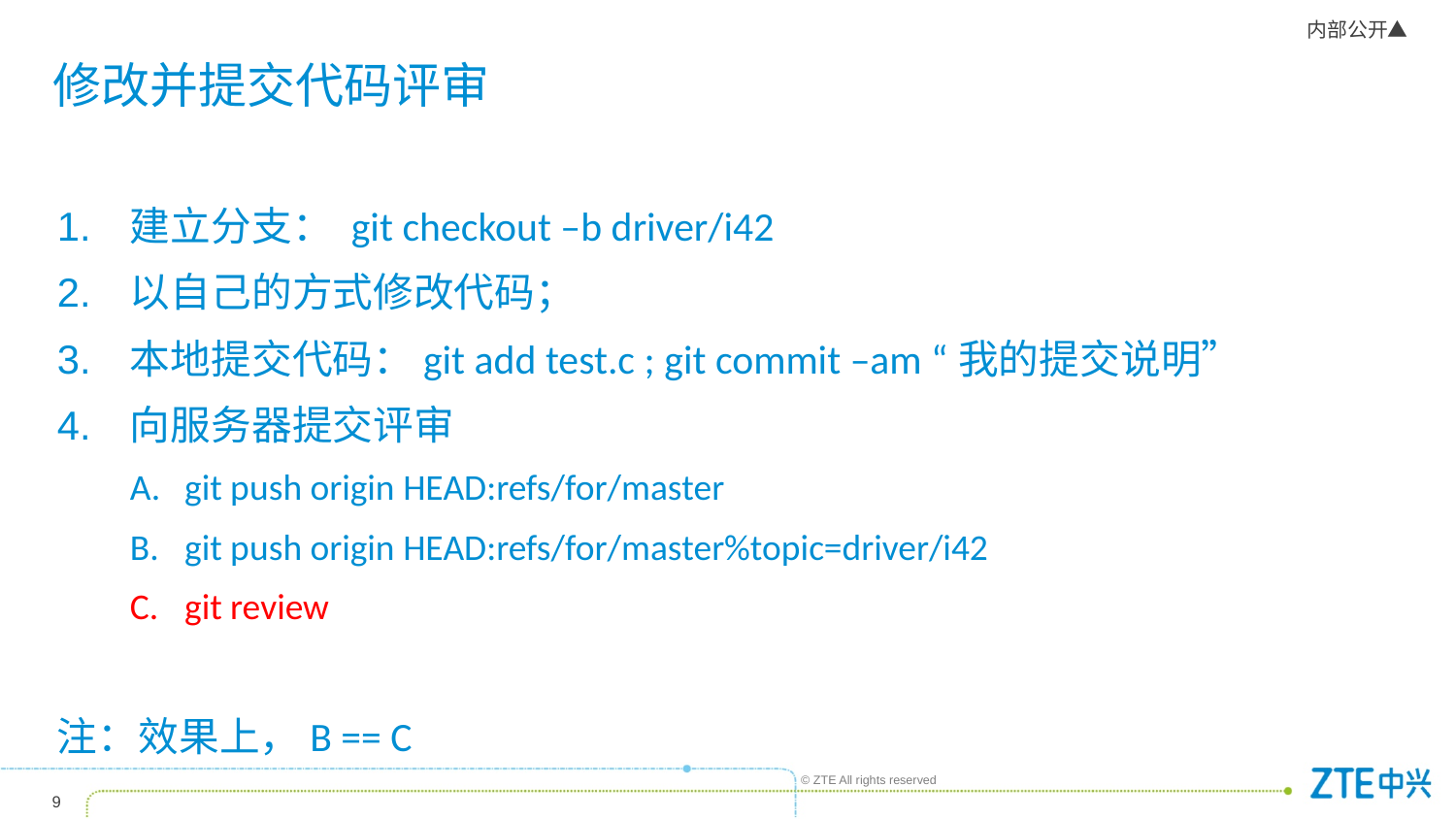

# 修改并提交代码评审
建立分支： git checkout –b driver/i42
以自己的方式修改代码；
本地提交代码：git add test.c ; git commit –am “我的提交说明”
向服务器提交评审
git push origin HEAD:refs/for/master
git push origin HEAD:refs/for/master%topic=driver/i42
git review

注：效果上，B == C